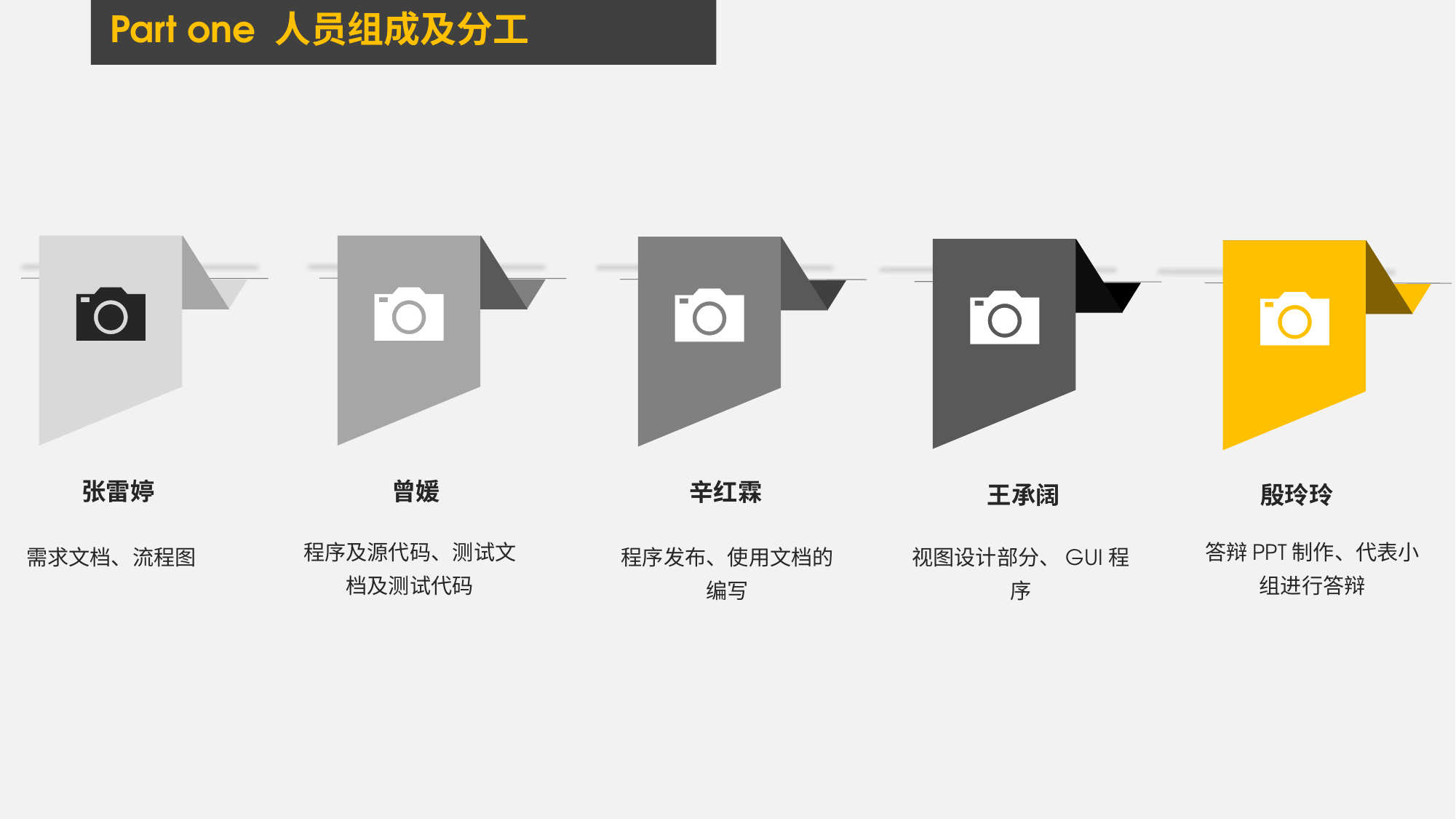

Part one 人员组成及分工

张雷婷
曾媛
辛红霖
王承阔
殷玲玲
程序及源代码、测试文档及测试代码
答辩PPT制作、代表小组进行答辩
需求文档、流程图
程序发布、使用文档的编写
视图设计部分、GUI程序